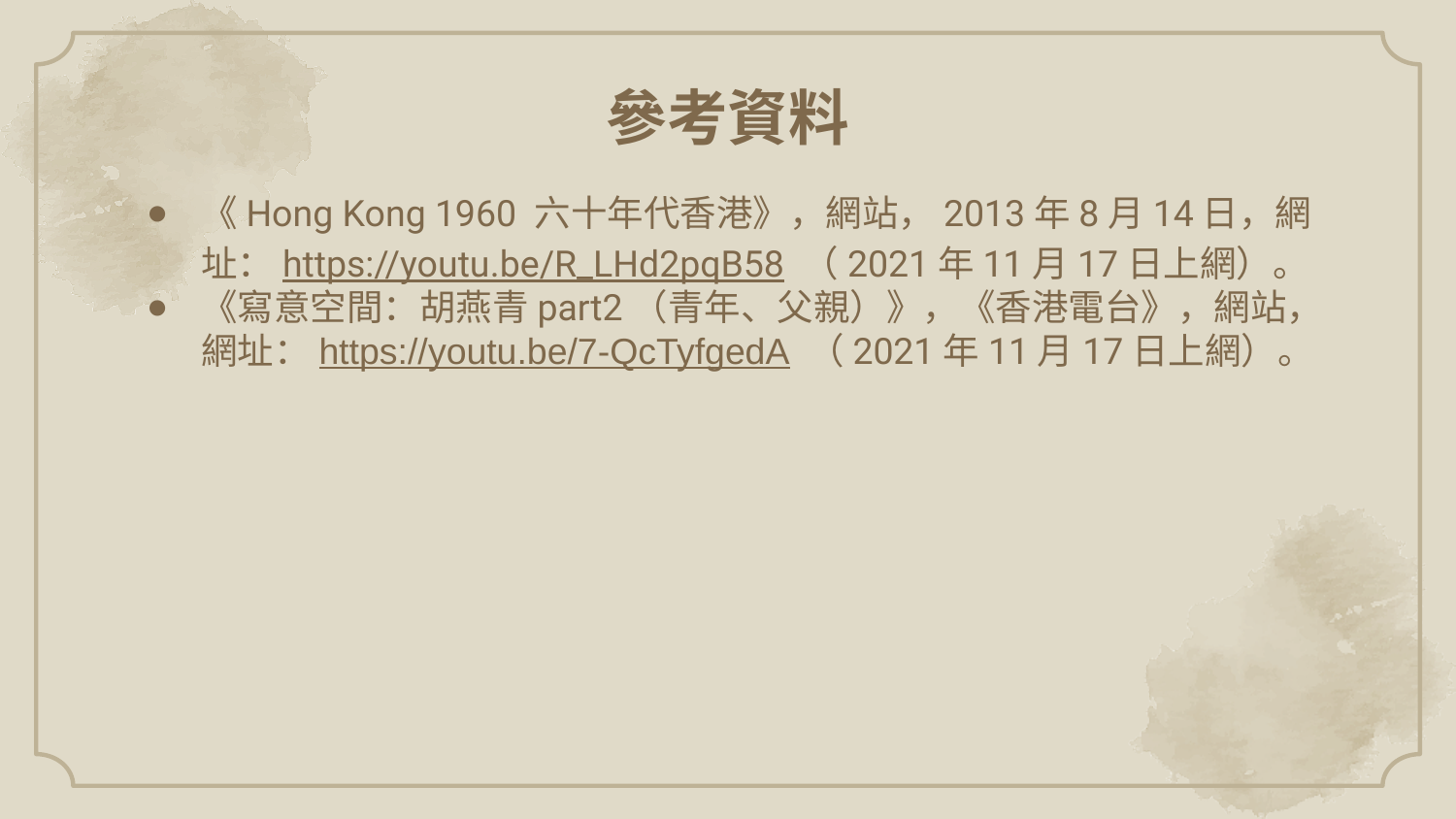

# 參考資料
《Hong Kong 1960 六十年代香港》，網站，2013年8月14日，網址：https://youtu.be/R_LHd2pqB58 （2021年11月17日上網）。
《寫意空間：胡燕青part2（青年、父親）》，《香港電台》，網站，網址：https://youtu.be/7-QcTyfgedA （2021年11月17日上網）。